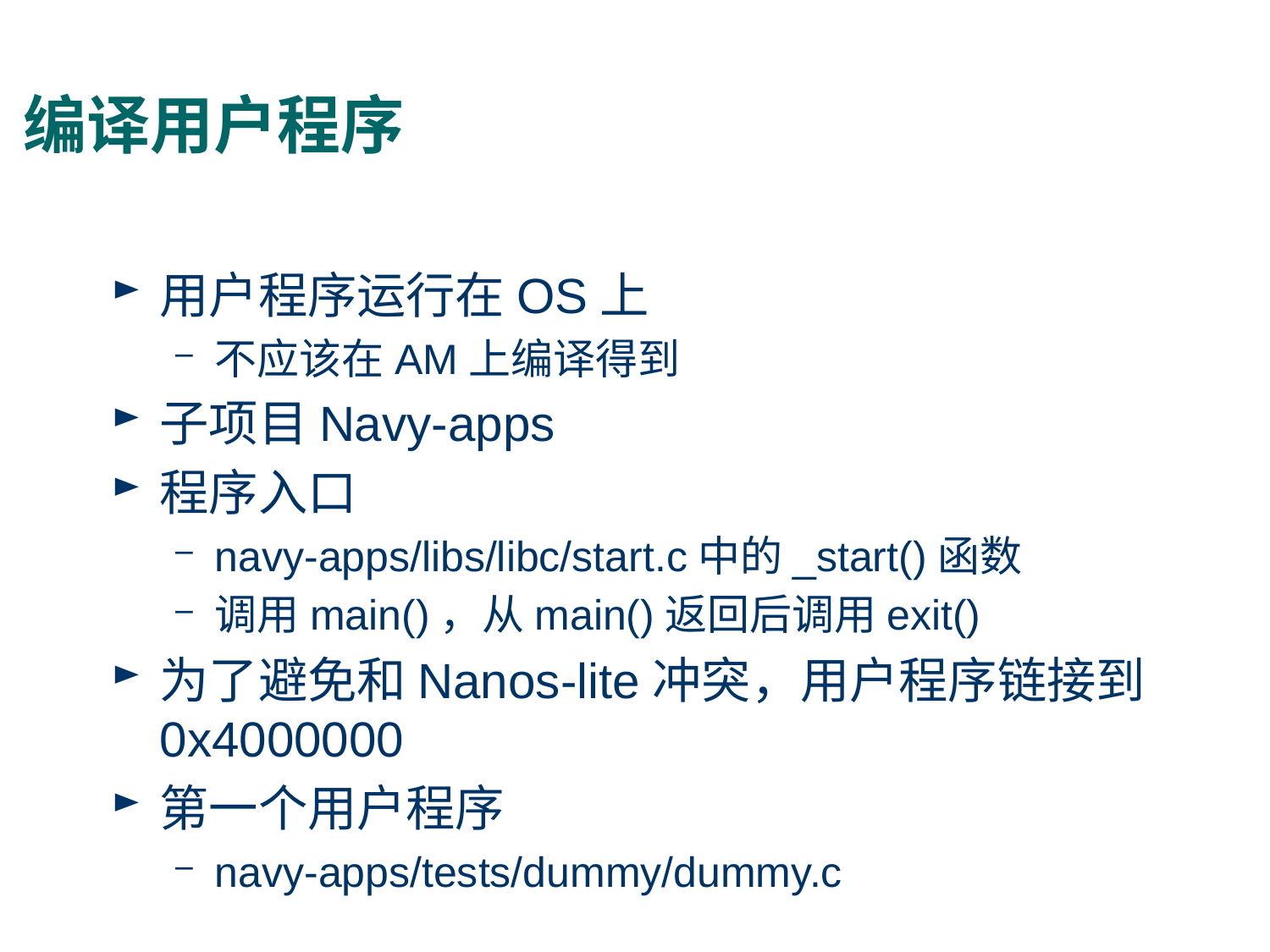

# 编译用户程序
用户程序运行在OS上
不应该在AM上编译得到
子项目Navy-apps
程序入口
navy-apps/libs/libc/start.c中的_start()函数
调用main()，从main()返回后调用exit()
为了避免和Nanos-lite冲突，用户程序链接到0x4000000
第一个用户程序
navy-apps/tests/dummy/dummy.c